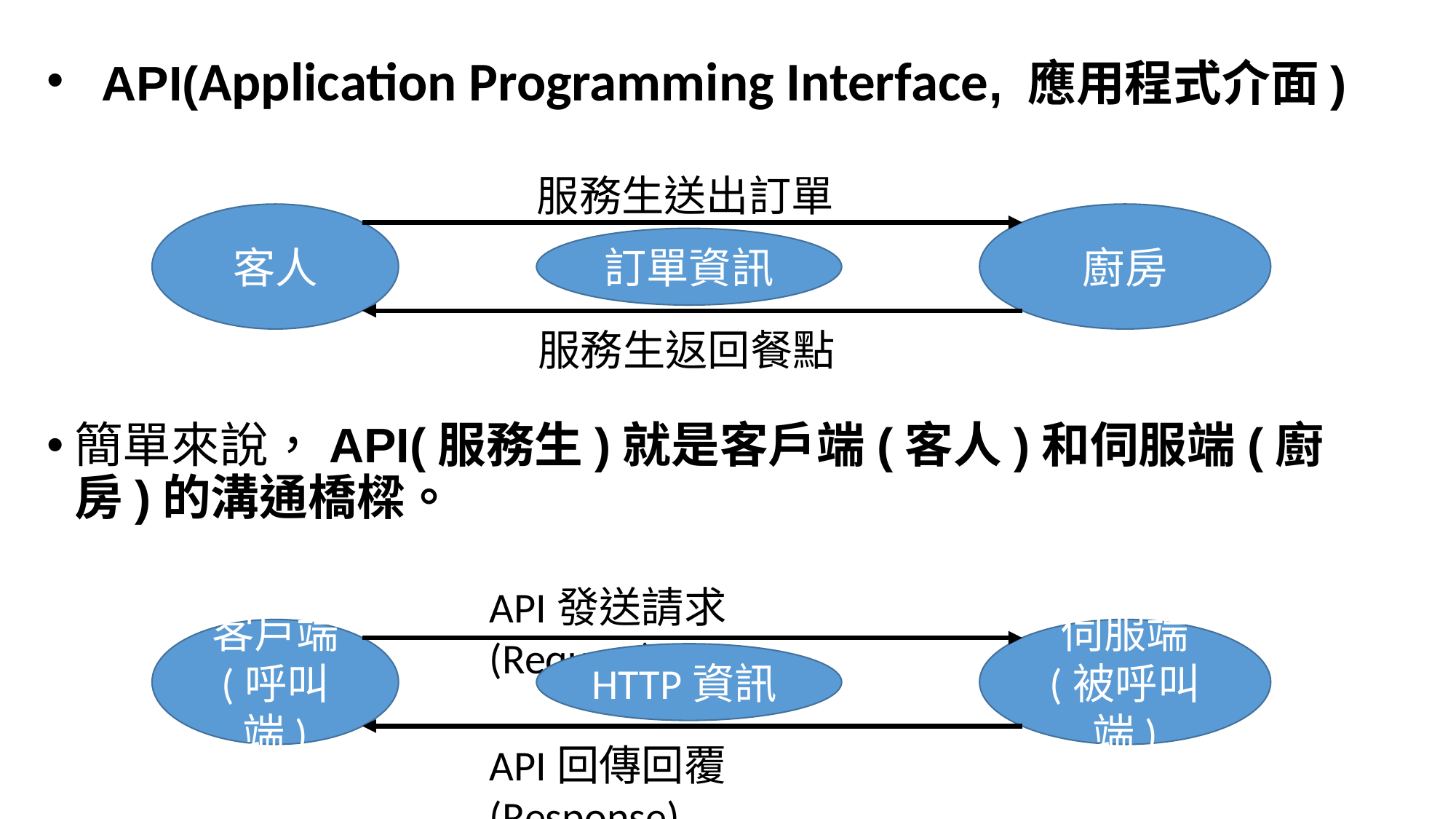

# API(Application Programming Interface, 應用程式介面)
服務生送出訂單
客人
廚房
訂單資訊
服務生返回餐點
簡單來說，API(服務生)就是客戶端(客人)和伺服端(廚房)的溝通橋樑。
API發送請求(Request)
客戶端
(呼叫端)
伺服端
(被呼叫端)
HTTP資訊
API回傳回覆(Response)